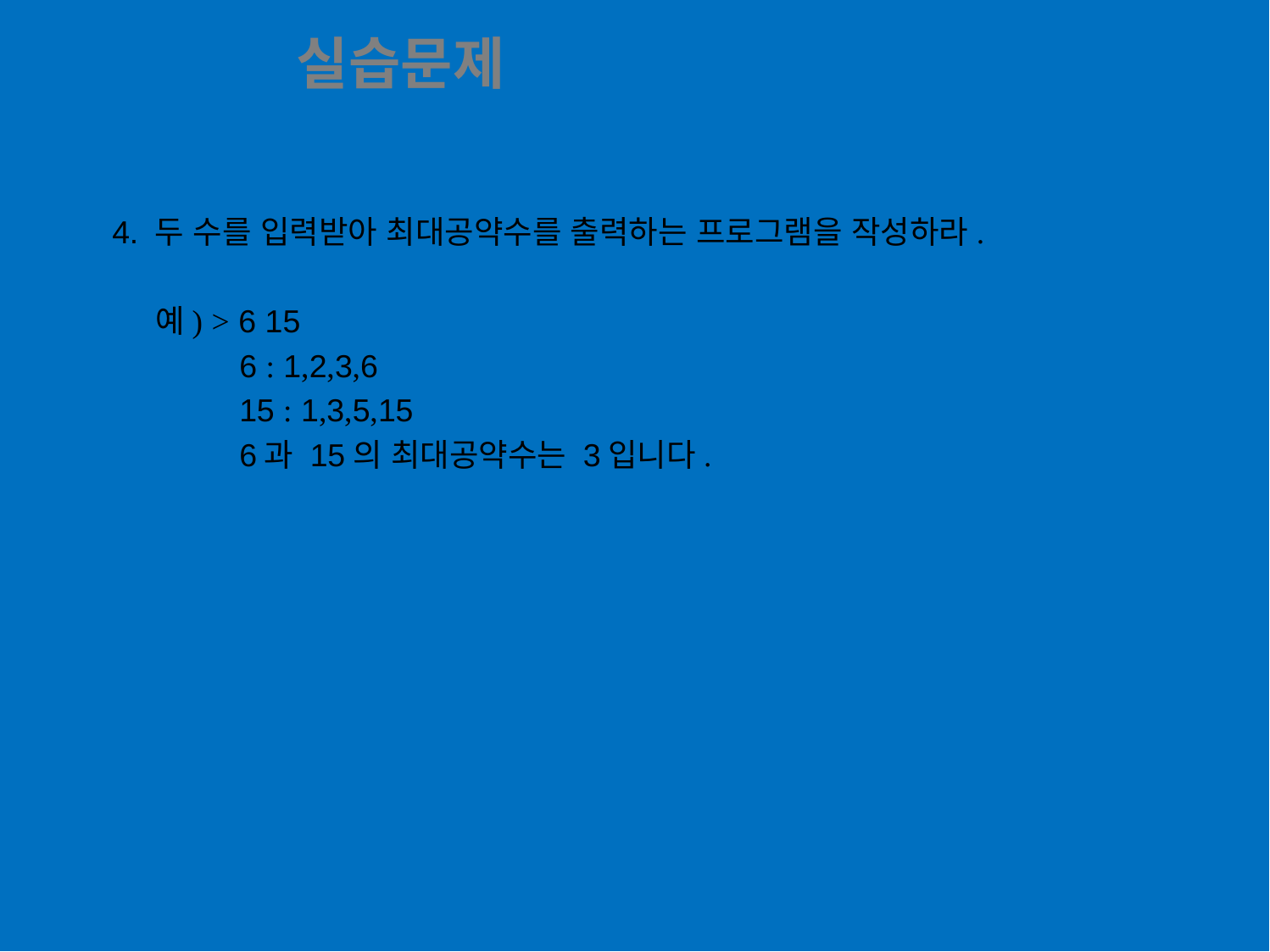

실습문제
4. 두 수를 입력받아 최대공약수를 출력하는 프로그램을 작성하라.

    예) > 6 15
	6 : 1,2,3,6
	15 : 1,3,5,15
	6과 15의 최대공약수는 3입니다.